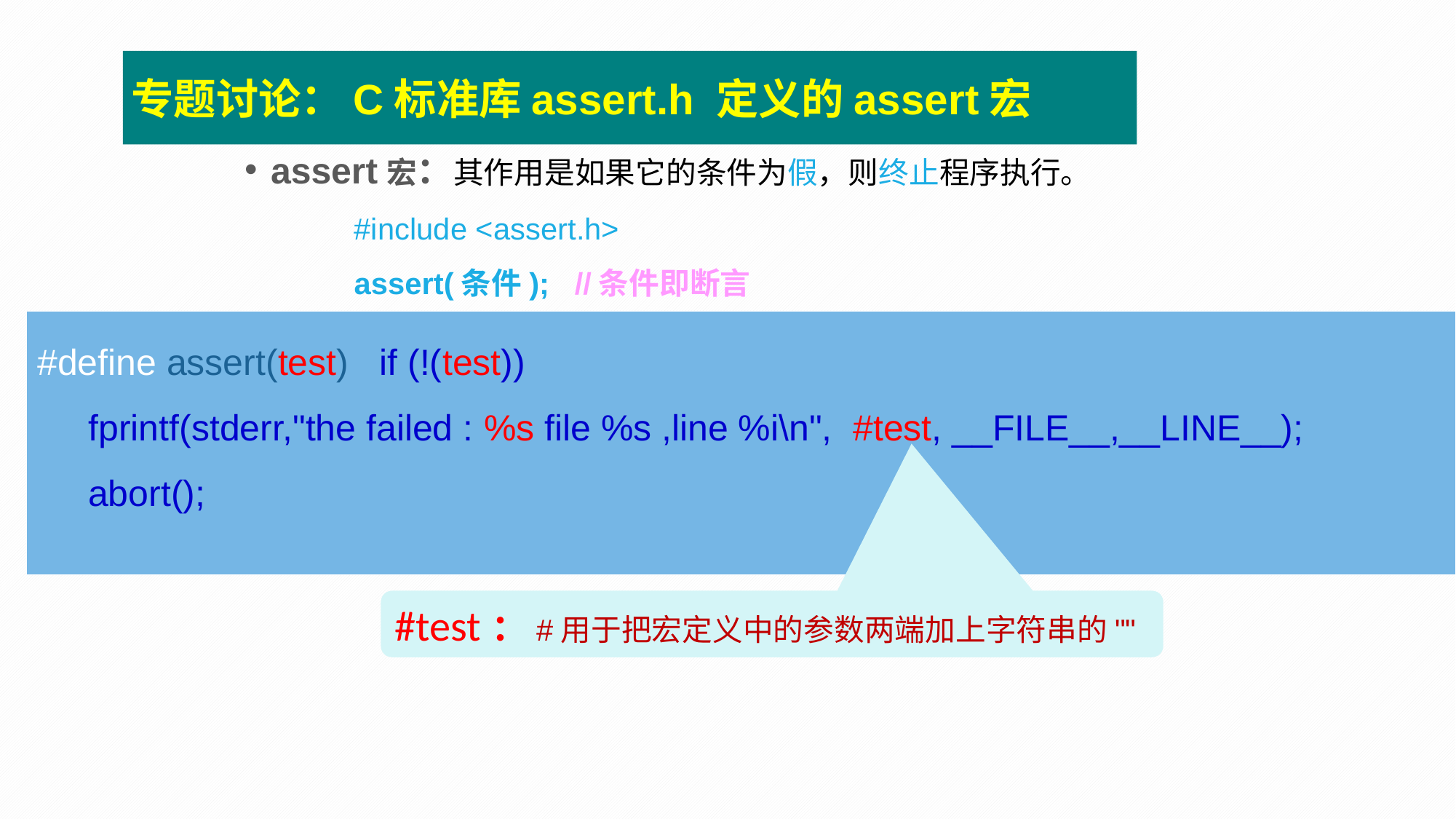

专题讨论：C标准库assert.h 定义的assert宏
assert宏：其作用是如果它的条件为假，则终止程序执行。
#include <assert.h>
assert(条件);   //条件即断言
#define assert(test)   if (!(test))
     fprintf(stderr,"the failed : %s file %s ,line %i\n",  #test, __FILE__,__LINE__);
     abort();
#test：#用于把宏定义中的参数两端加上字符串的""